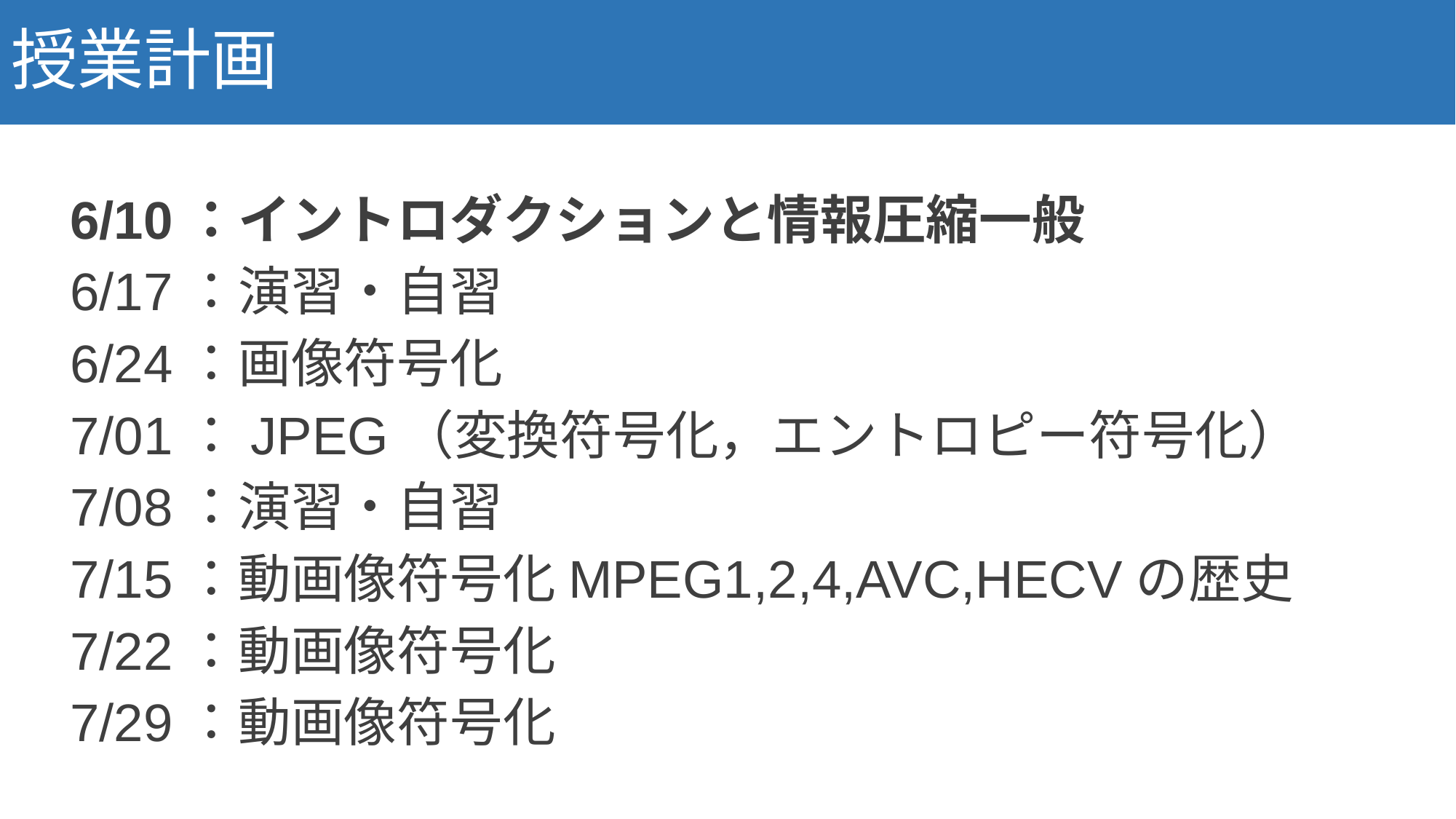

# 授業計画
5
6/10：イントロダクションと情報圧縮一般
6/17：演習・自習
6/24：画像符号化
7/01：JPEG（変換符号化，エントロピー符号化）
7/08：演習・自習
7/15：動画像符号化MPEG1,2,4,AVC,HECVの歴史
7/22：動画像符号化
7/29：動画像符号化